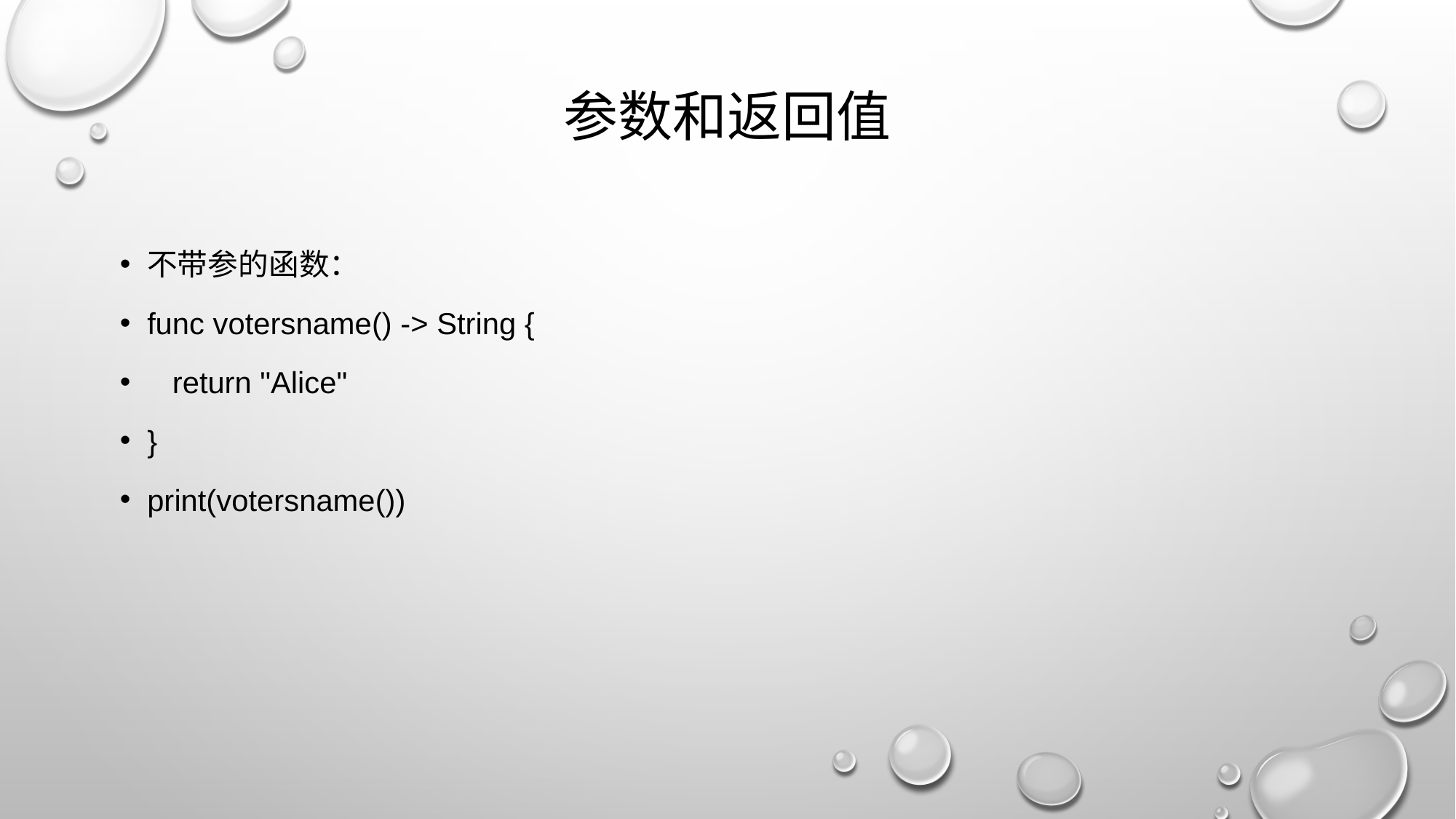

# 参数和返回值

不带参的函数：
func votersname() -> String {
   return "Alice"
}
print(votersname())